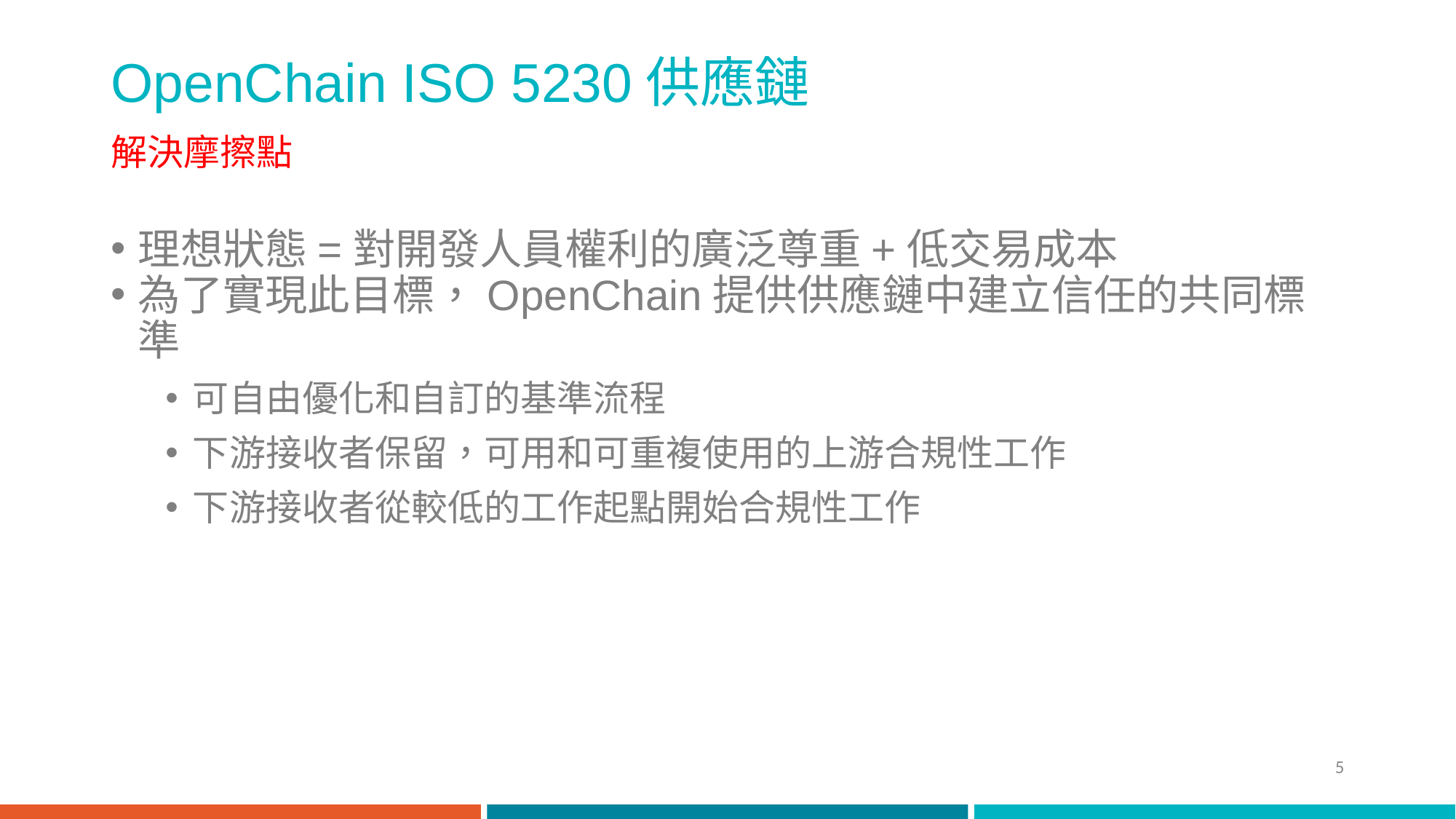

# OpenChain ISO 5230供應鏈
解決摩擦點
理想狀態=對開發人員權利的廣泛尊重+低交易成本
為了實現此目標，OpenChain提供供應鏈中建立信任的共同標準
可自由優化和自訂的基準流程
下游接收者保留，可用和可重複使用的上游合規性工作
下游接收者從較低的工作起點開始合規性工作
5